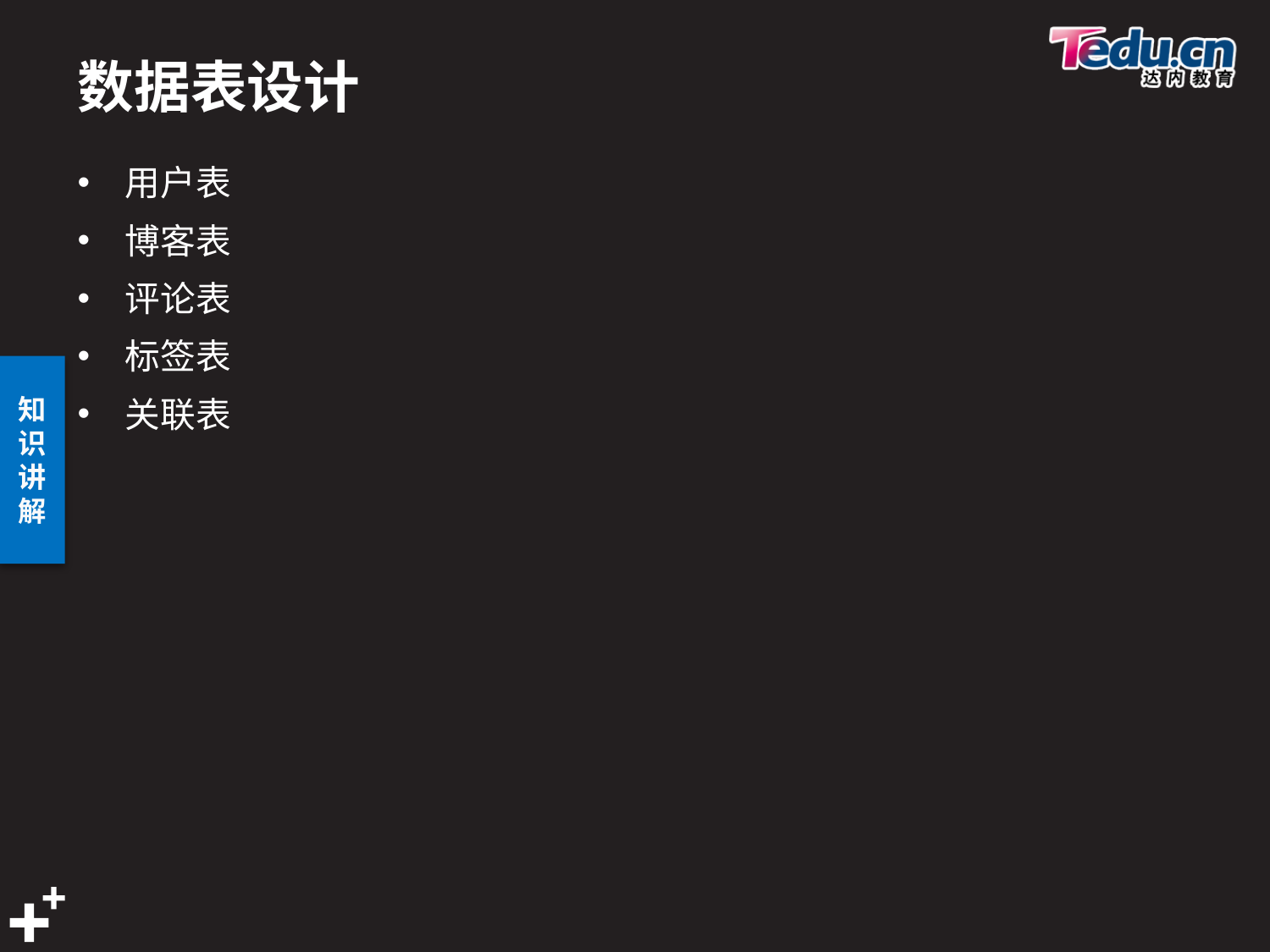

# 数据表设计
用户表
博客表
评论表
标签表
关联表